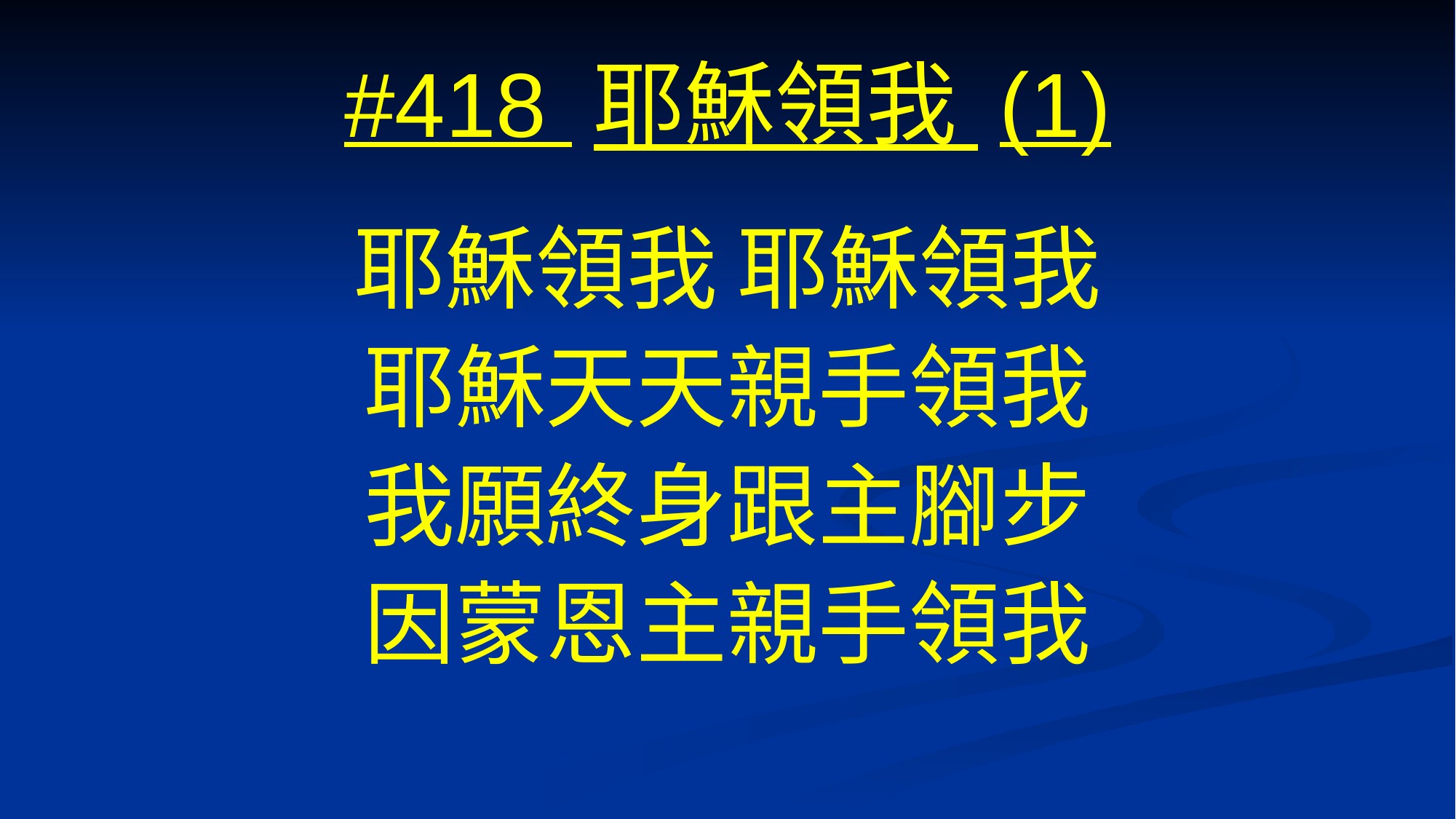

# #418 耶穌領我 (1)
耶穌領我 耶穌領我
耶穌天天親手領我
我願終身跟主腳步
因蒙恩主親手領我